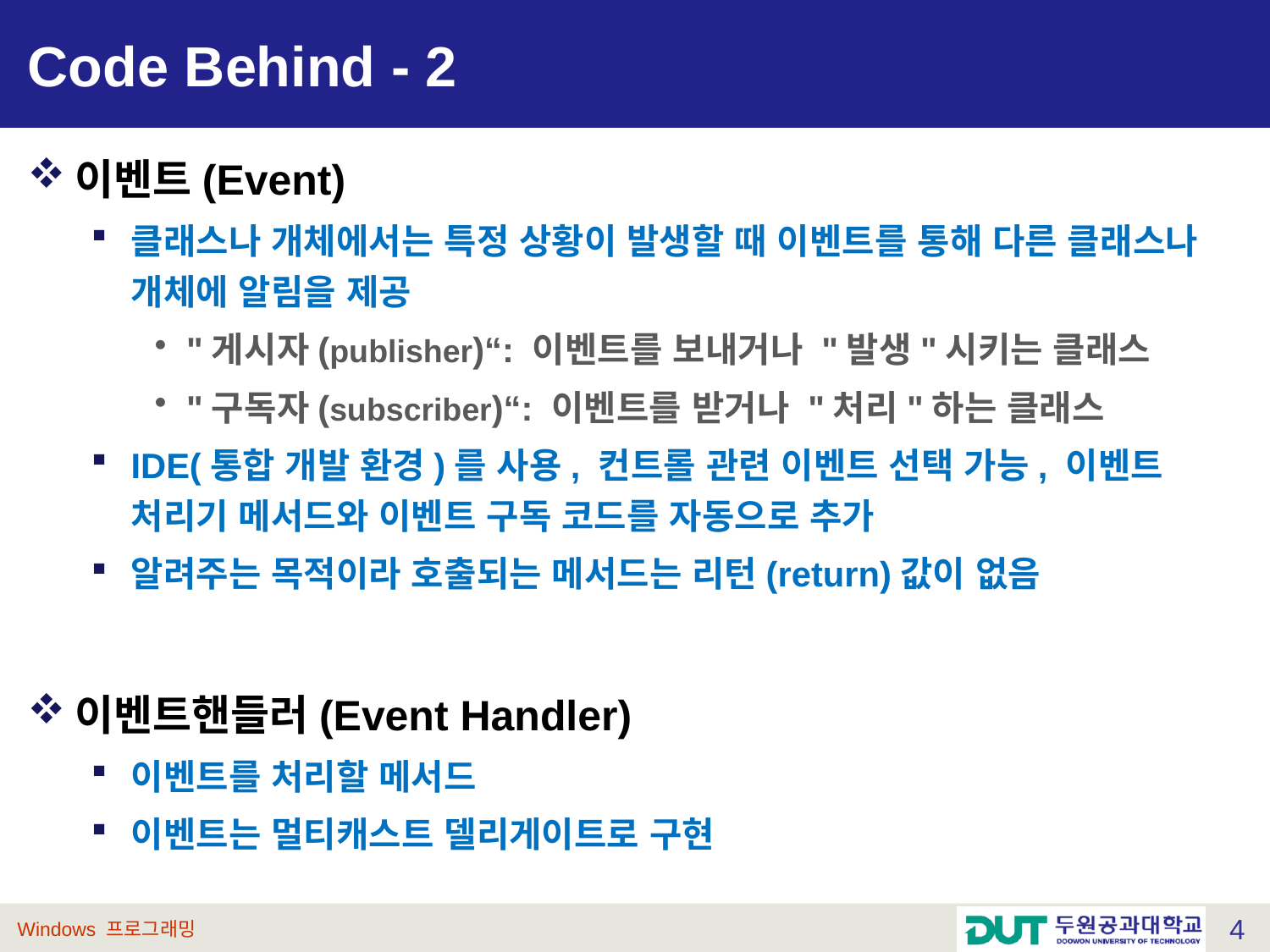

# Code Behind - 2
이벤트(Event)
클래스나 개체에서는 특정 상황이 발생할 때 이벤트를 통해 다른 클래스나 개체에 알림을 제공
"게시자(publisher)“: 이벤트를 보내거나 "발생"시키는 클래스
"구독자(subscriber)“: 이벤트를 받거나 "처리"하는 클래스
IDE(통합 개발 환경)를 사용, 컨트롤 관련 이벤트 선택 가능, 이벤트 처리기 메서드와 이벤트 구독 코드를 자동으로 추가
알려주는 목적이라 호출되는 메서드는 리턴(return)값이 없음

이벤트핸들러(Event Handler)
이벤트를 처리할 메서드
이벤트는 멀티캐스트 델리게이트로 구현